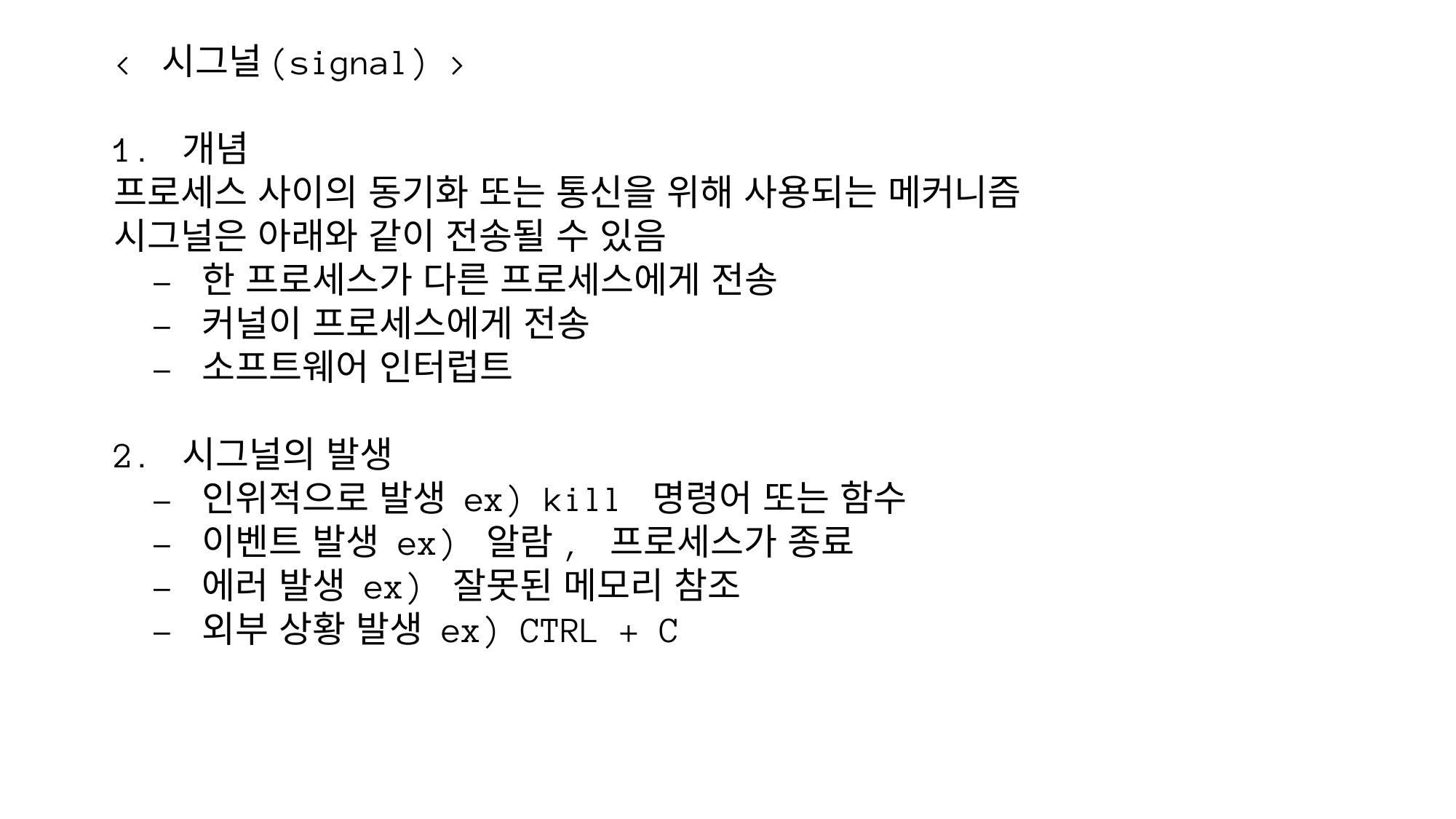

< 시그널(signal) >

1. 개념
프로세스 사이의 동기화 또는 통신을 위해 사용되는 메커니즘
시그널은 아래와 같이 전송될 수 있음
  - 한 프로세스가 다른 프로세스에게 전송
  - 커널이 프로세스에게 전송
  - 소프트웨어 인터럽트

2. 시그널의 발생
  - 인위적으로 발생 ex) kill 명령어 또는 함수
  - 이벤트 발생 ex) 알람, 프로세스가 종료
  - 에러 발생 ex) 잘못된 메모리 참조
  - 외부 상황 발생 ex) CTRL + C